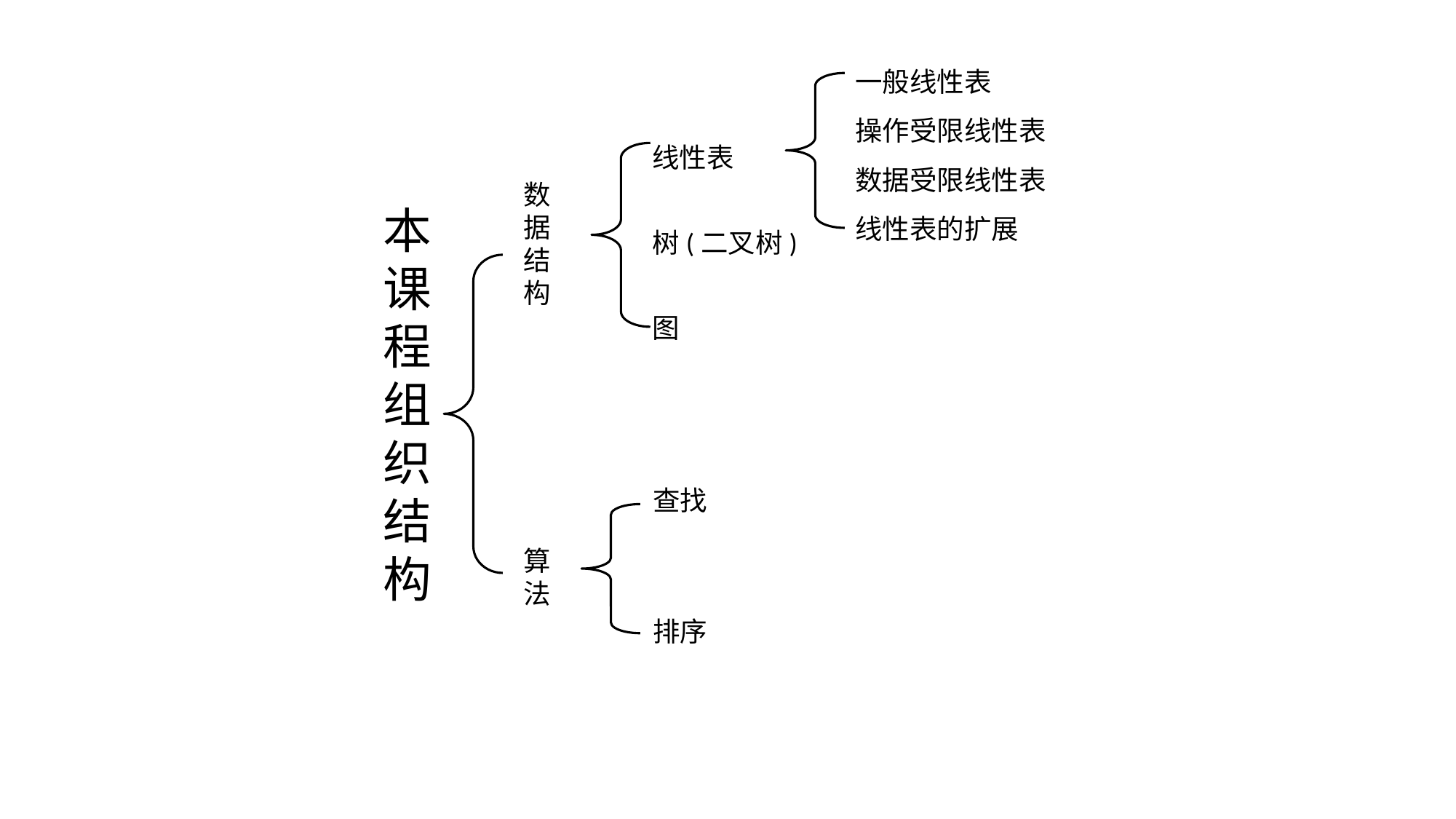

一般线性表
操作受限线性表
数据受限线性表
线性表的扩展

线性表

树(二叉树)

图

数据结构
# 本课程组织结构

查找

排序

算法